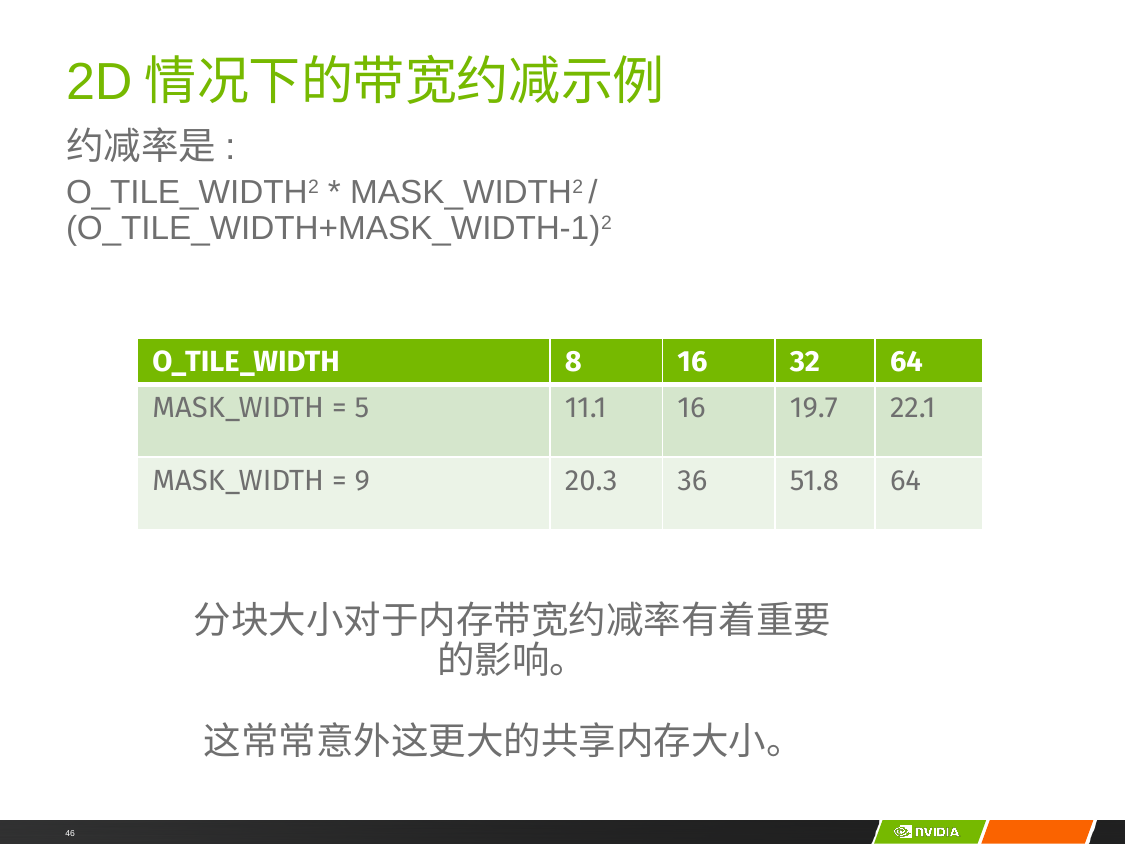

# 2D情况下的带宽约减示例
约减率是:
O_TILE_WIDTH2 * MASK_WIDTH2 / (O_TILE_WIDTH+MASK_WIDTH-1)2
| O\_TILE\_WIDTH | 8 | 16 | 32 | 64 |
| --- | --- | --- | --- | --- |
| MASK\_WIDTH = 5 | 11.1 | 16 | 19.7 | 22.1 |
| MASK\_WIDTH = 9 | 20.3 | 36 | 51.8 | 64 |
分块大小对于内存带宽约减率有着重要的影响。

这常常意外这更大的共享内存大小。